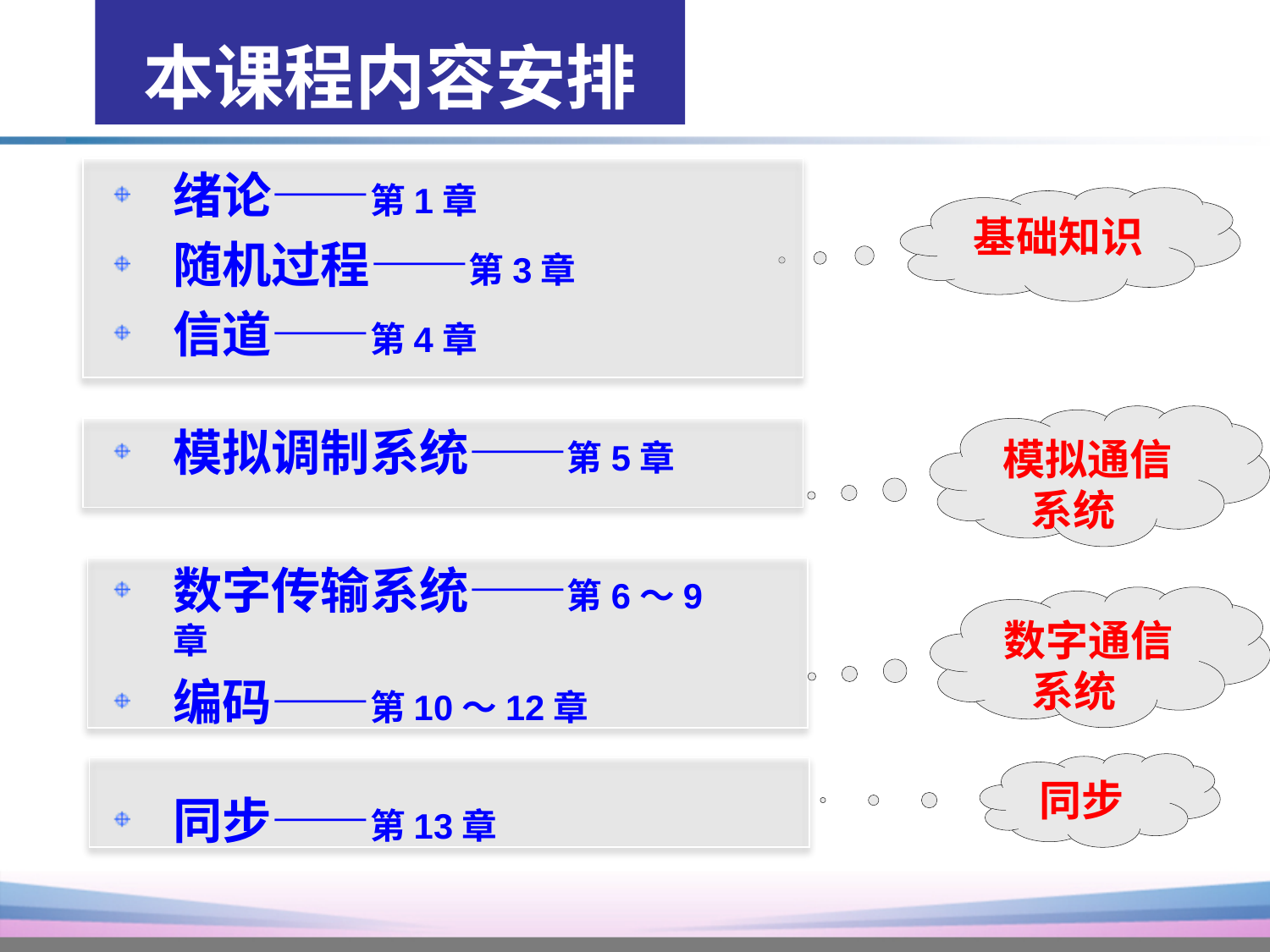

# 本课程内容安排

绪论——第1章
随机过程——第3章
信道——第4章

模拟调制系统——第5章

数字传输系统——第6～9章
编码——第10～12章

同步——第13章
基础知识

模拟通信系统

数字通信系统
同步